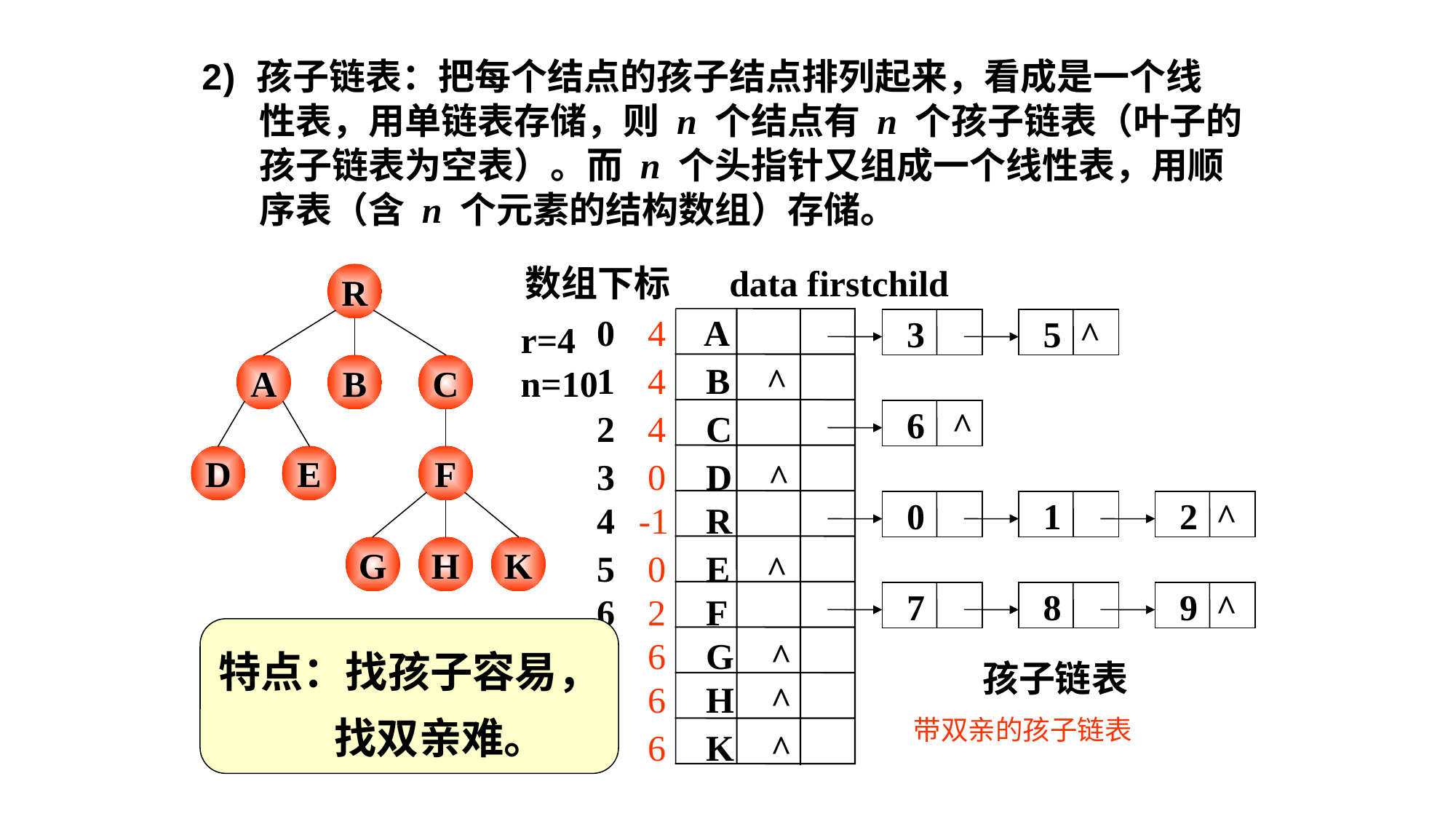

孩子链表：把每个结点的孩子结点排列起来，看成是一个线
      性表，用单链表存储，则 n 个结点有 n 个孩子链表（叶子的
      孩子链表为空表）。而 n 个头指针又组成一个线性表，用顺
      序表（含 n 个元素的结构数组）存储。
数组下标
data firstchild
0          A
1          B    ^
2          C
3          D    ^
4          R
5          E    ^
      F
      G    ^
      H    ^
      K    ^

 3

 5  ^

r=4
n=10

 6   ^

 0

 1

 2  ^

 7

 8

 9  ^

R
A
B
C
D
E
F
G
H
K
 4
 4
 4
 0
-1
 0
 2
 6
 6
 6

特点：找孩子容易，
           找双亲难。
孩子链表
带双亲的孩子链表